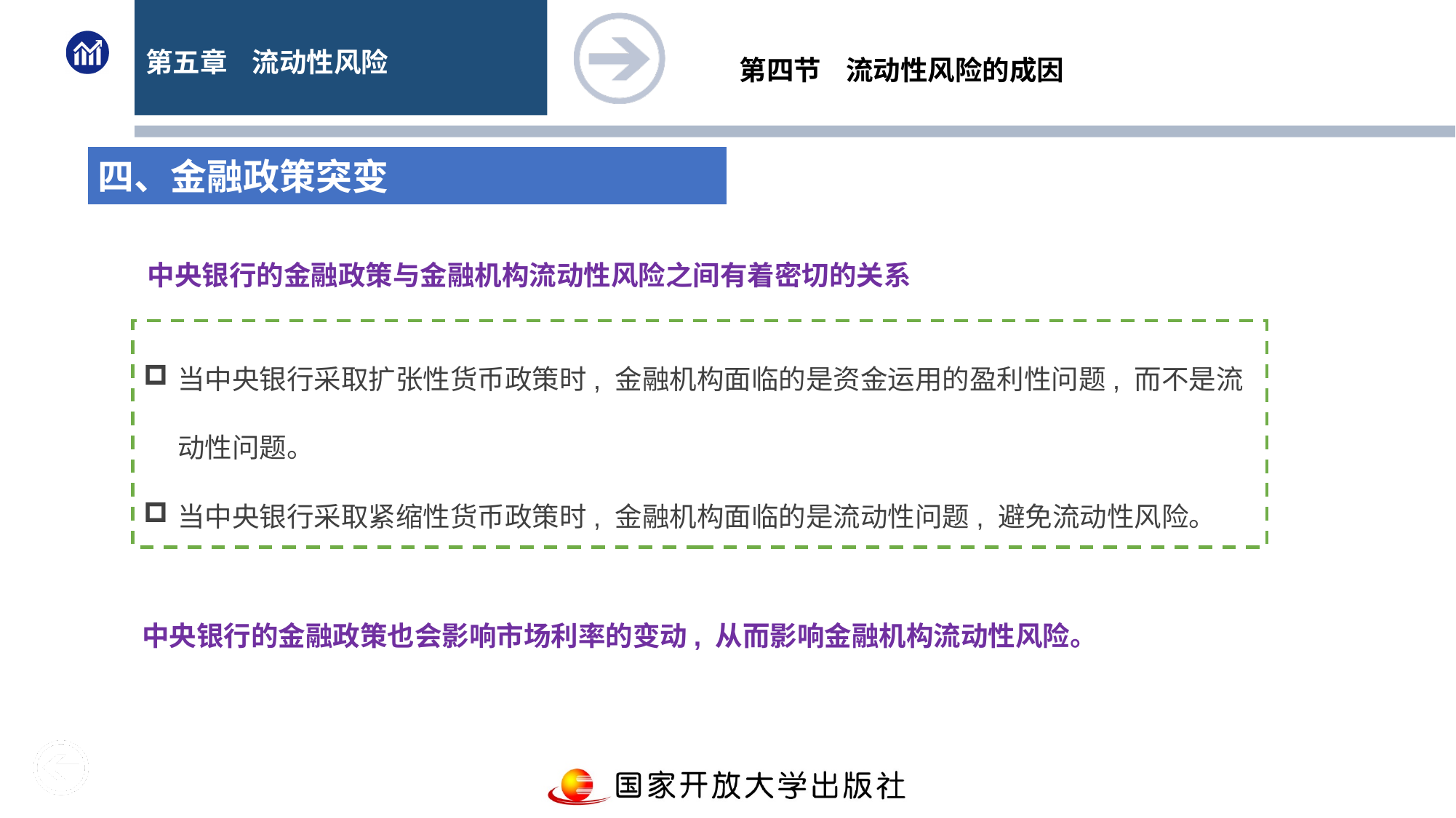

第四节    流动性风险的成因
第五章    流动性风险
四、金融政策突变
中央银行的金融政策与金融机构流动性风险之间有着密切的关系
当中央银行采取扩张性货币政策时, 金融机构面临的是资金运用的盈利性问题, 而不是流动性问题。
当中央银行采取紧缩性货币政策时, 金融机构面临的是流动性问题, 避免流动性风险。

中央银行的金融政策也会影响市场利率的变动, 从而影响金融机构流动性风险。